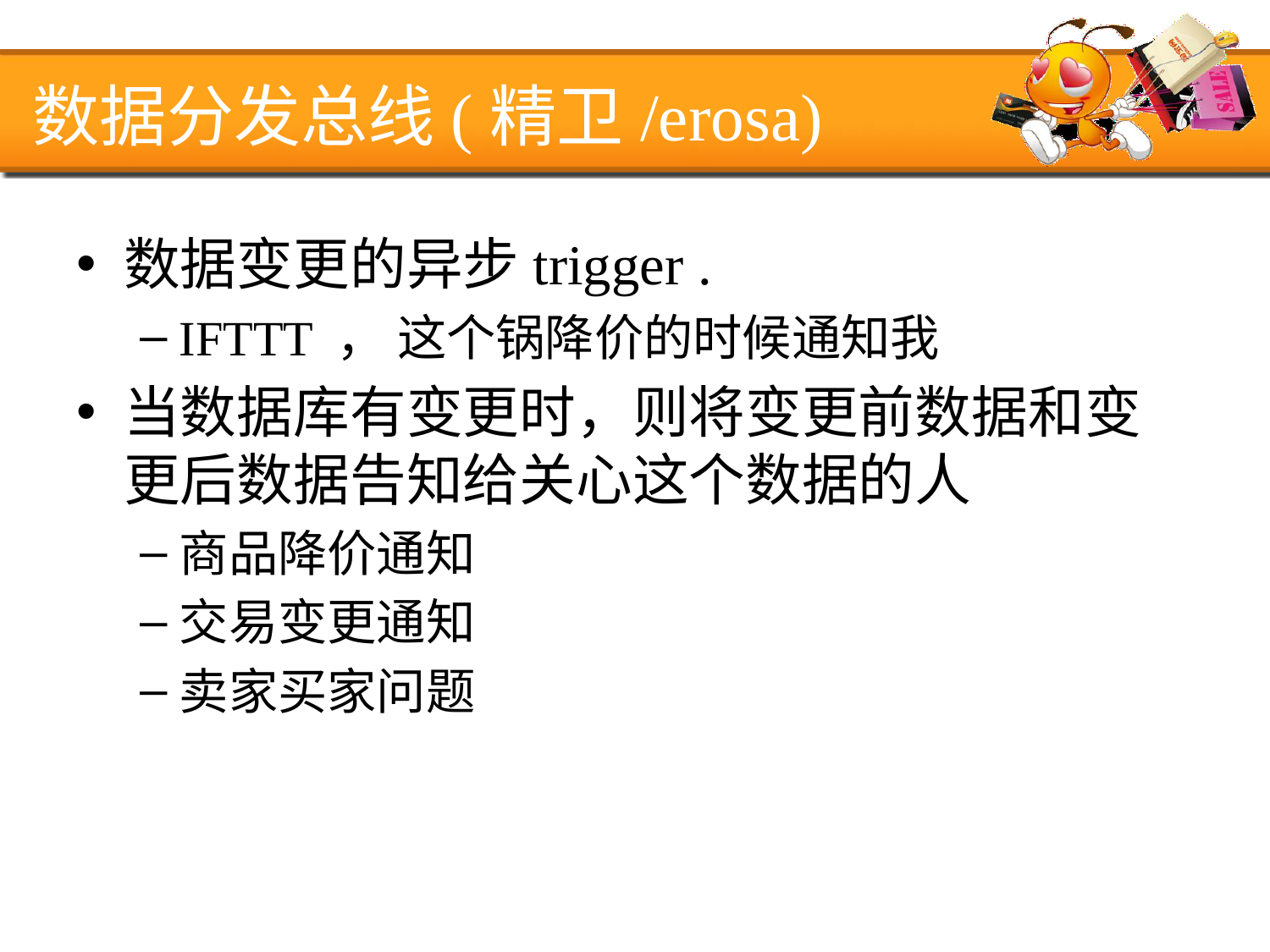

# 数据分发总线(精卫/erosa)
数据变更的异步trigger .
IFTTT ， 这个锅降价的时候通知我
当数据库有变更时，则将变更前数据和变更后数据告知给关心这个数据的人
商品降价通知
交易变更通知
卖家买家问题